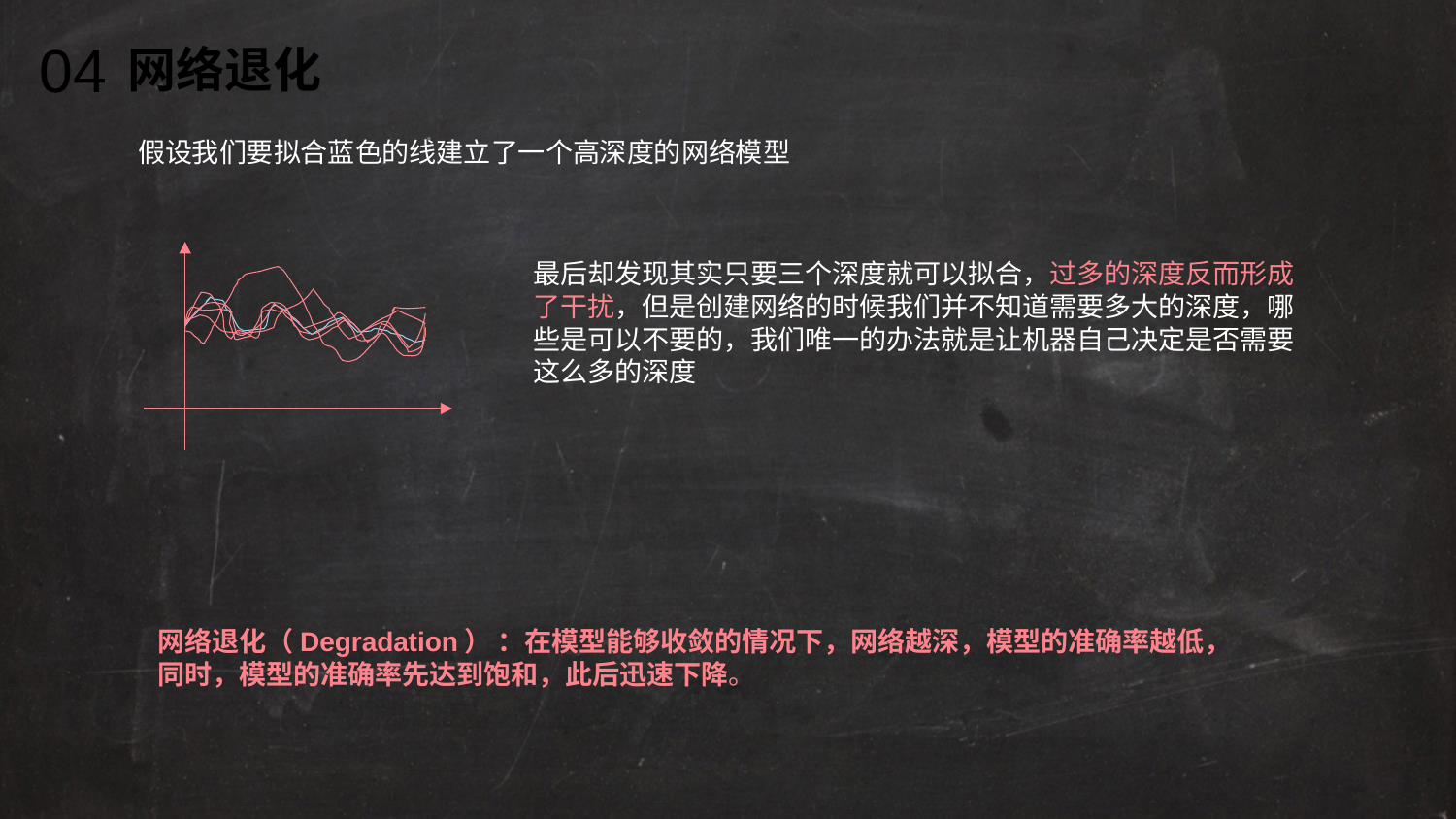

04
网络退化
假设我们要拟合蓝色的线建立了一个高深度的网络模型
最后却发现其实只要三个深度就可以拟合，过多的深度反而形成了干扰，但是创建网络的时候我们并不知道需要多大的深度，哪些是可以不要的，我们唯一的办法就是让机器自己决定是否需要这么多的深度

网络退化（Degradation） ：在模型能够收敛的情况下，网络越深，模型的准确率越低，同时，模型的准确率先达到饱和，此后迅速下降。